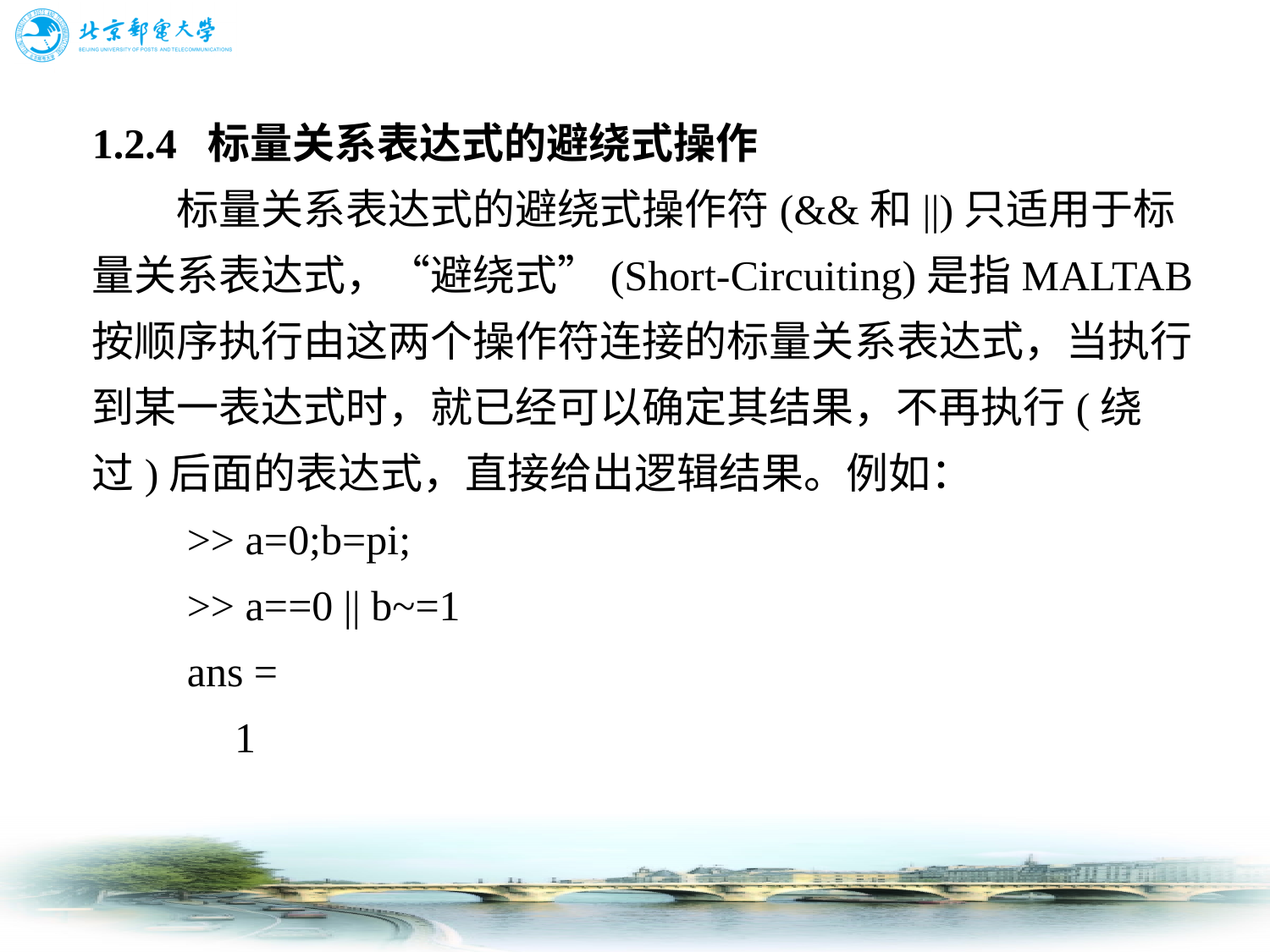

# 1.2.4  标量关系表达式的避绕式操作 　　标量关系表达式的避绕式操作符(&&和||)只适用于标量关系表达式，“避绕式”(Short-Circuiting)是指MALTAB按顺序执行由这两个操作符连接的标量关系表达式，当执行到某一表达式时，就已经可以确定其结果，不再执行(绕过)后面的表达式，直接给出逻辑结果。例如： 　　>> a=0;b=pi; 　　>> a==0 || b~=1 　　ans = 　　     1